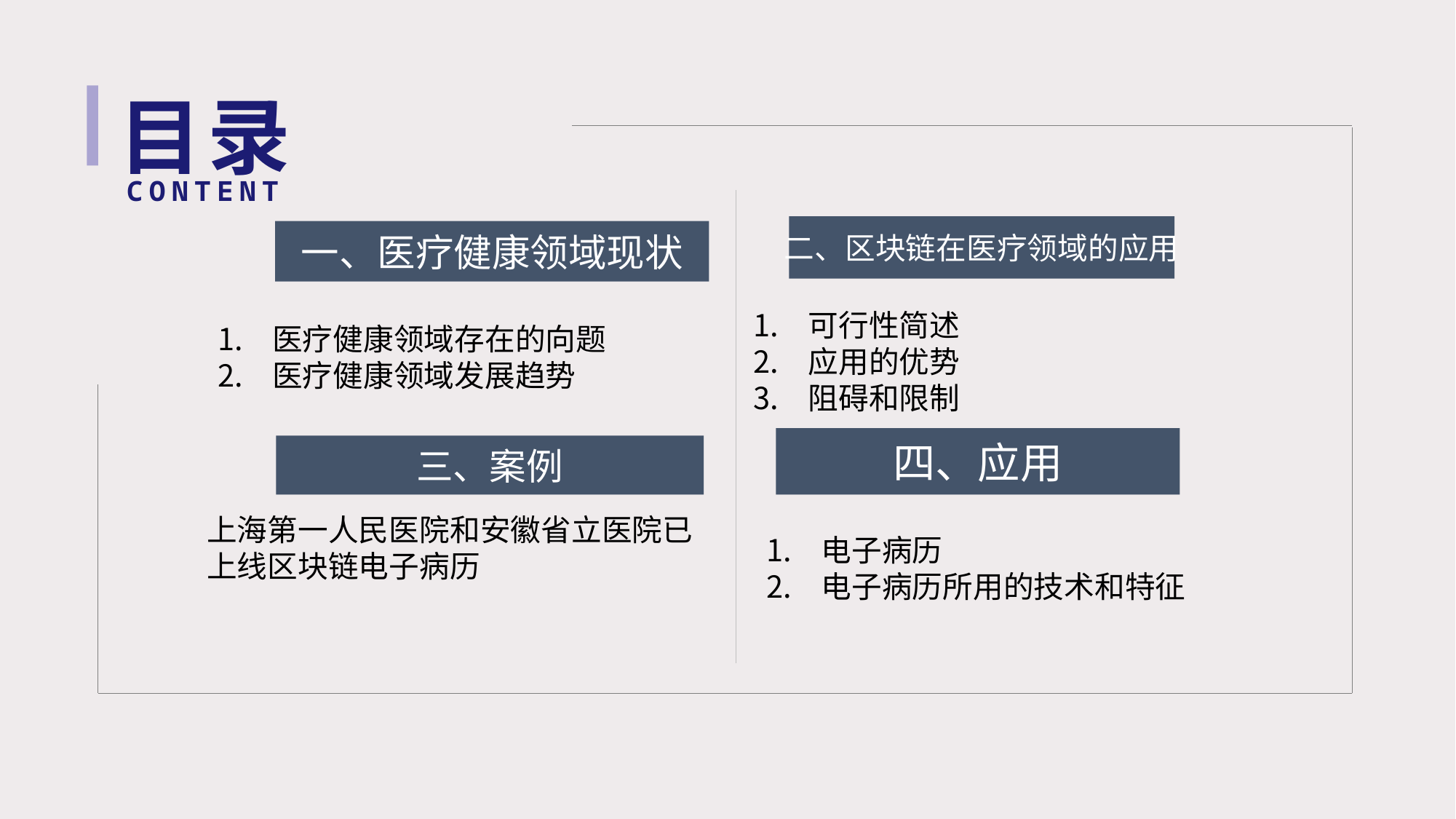

目录

CONTENT
二、区块链在医疗领域的应用
一、医疗健康领域现状

医疗健康领域存在的向题
医疗健康领域发展趋势
可行性简述
应用的优势
阻碍和限制
四、应用
三、案例
上海第一人民医院和安徽省立医院已上线区块链电子病历

电子病历
电子病历所用的技术和特征